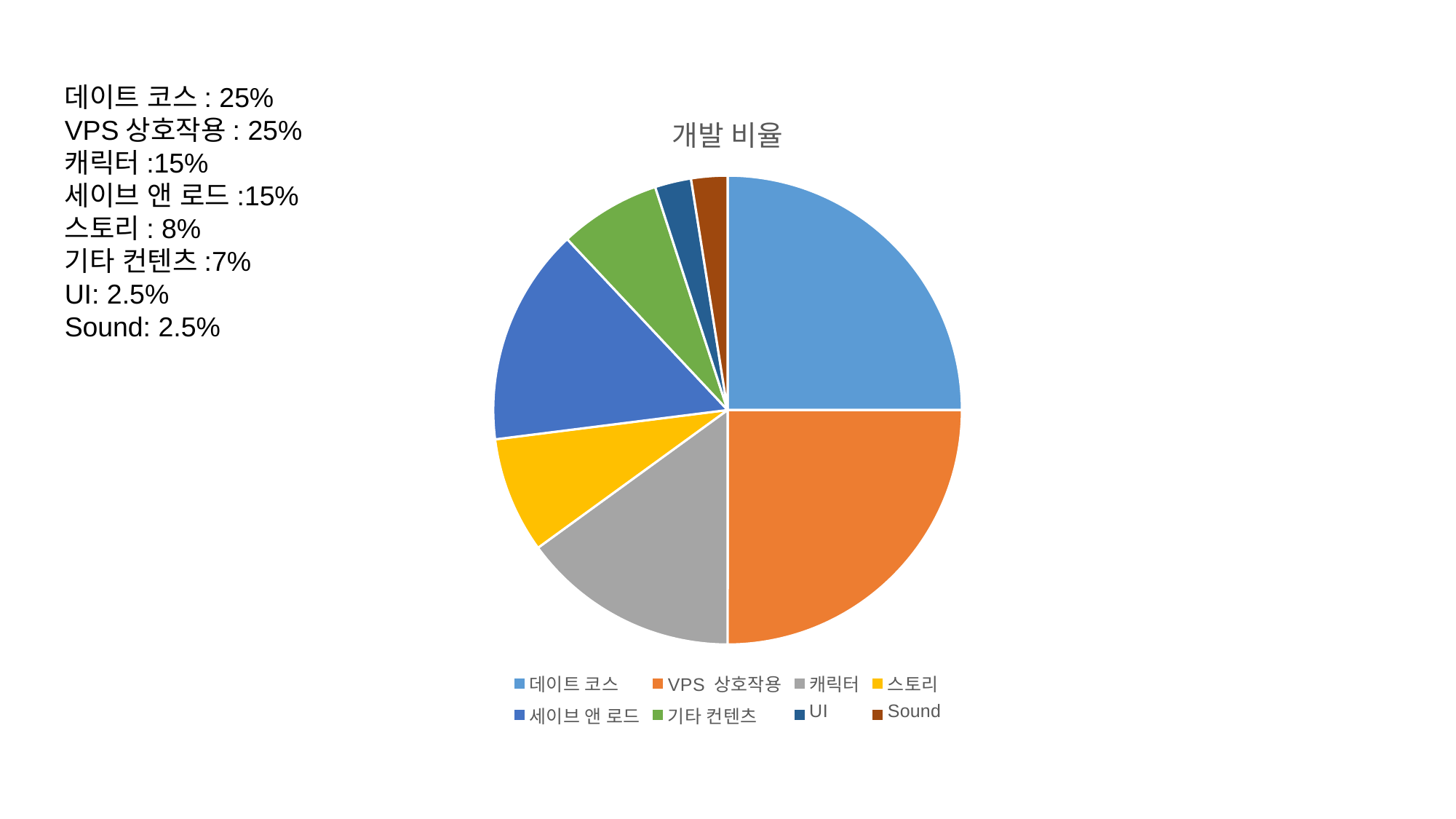

데이트 코스: 25%
VPS상호작용: 25%
캐릭터:15%
세이브 앤 로드:15%
스토리: 8%
기타 컨텐츠:7%
UI: 2.5%
Sound: 2.5%

### Chart:

| Category | 개발 비율 |
|---|---|
| 데이트 코스 | 25.0 |
| VPS 상호작용 | 25.0 |
| 캐릭터 | 15.0 |
| 스토리 | 8.0 |
| 세이브 앤 로드 | 15.0 |
| 기타 컨텐츠 | 7.0 |
| UI | 2.5 |
| Sound | 2.5 |